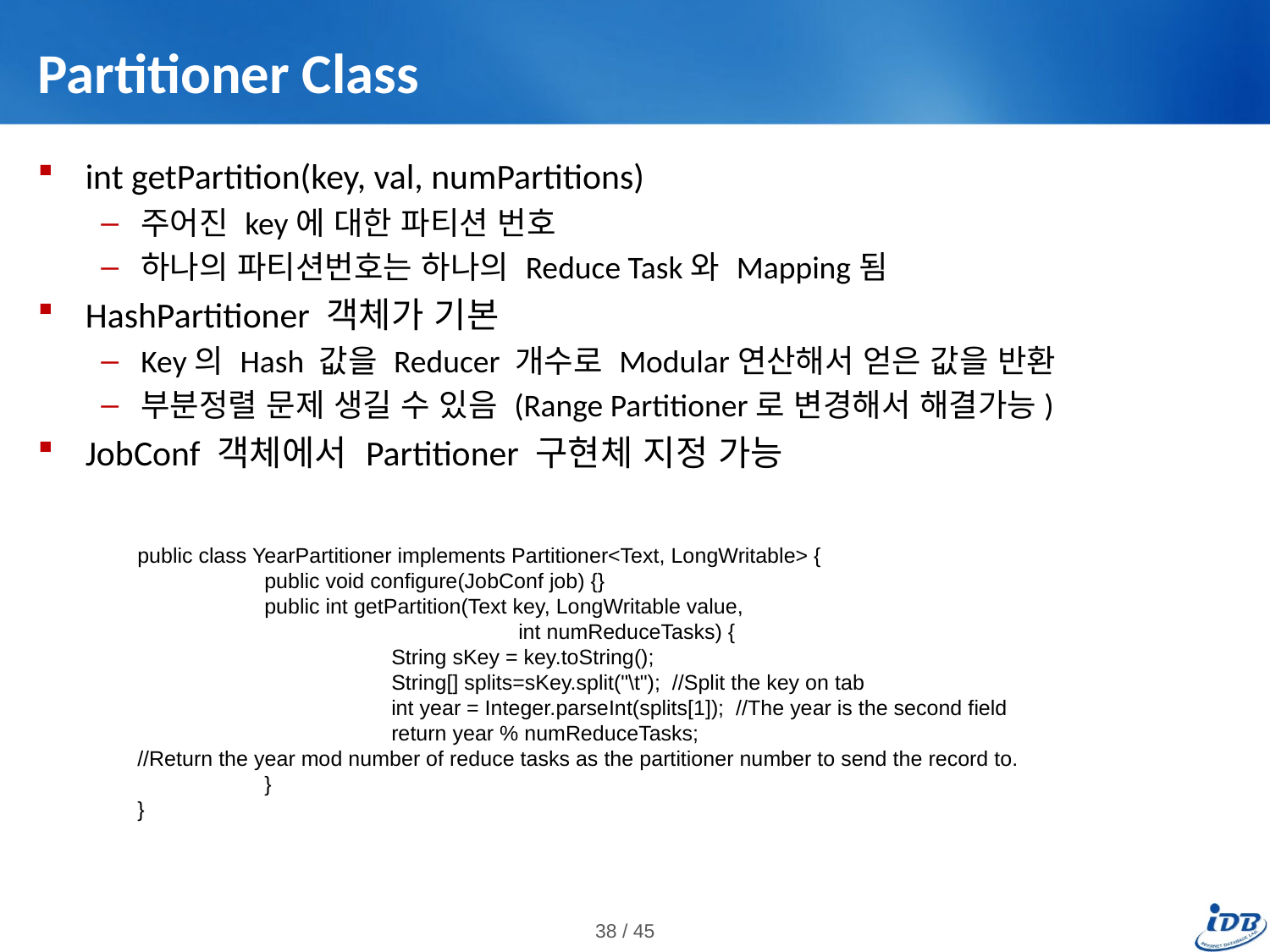

# Partitioner Class
int getPartition(key, val, numPartitions)
주어진 key에 대한 파티션 번호
하나의 파티션번호는 하나의 Reduce Task와 Mapping됨
HashPartitioner 객체가 기본
Key의 Hash 값을 Reducer 개수로 Modular연산해서 얻은 값을 반환
부분정렬 문제 생길 수 있음 (Range Partitioner로 변경해서 해결가능)
JobConf 객체에서 Partitioner 구현체 지정 가능
public class YearPartitioner implements Partitioner<Text, LongWritable> {
	public void configure(JobConf job) {}
	public int getPartition(Text key, LongWritable value,
			int numReduceTasks) {
		String sKey = key.toString();
		String[] splits=sKey.split("\t");  //Split the key on tab
		int year = Integer.parseInt(splits[1]);  //The year is the second field
		return year % numReduceTasks;
//Return the year mod number of reduce tasks as the partitioner number to send the record to.
	}
}